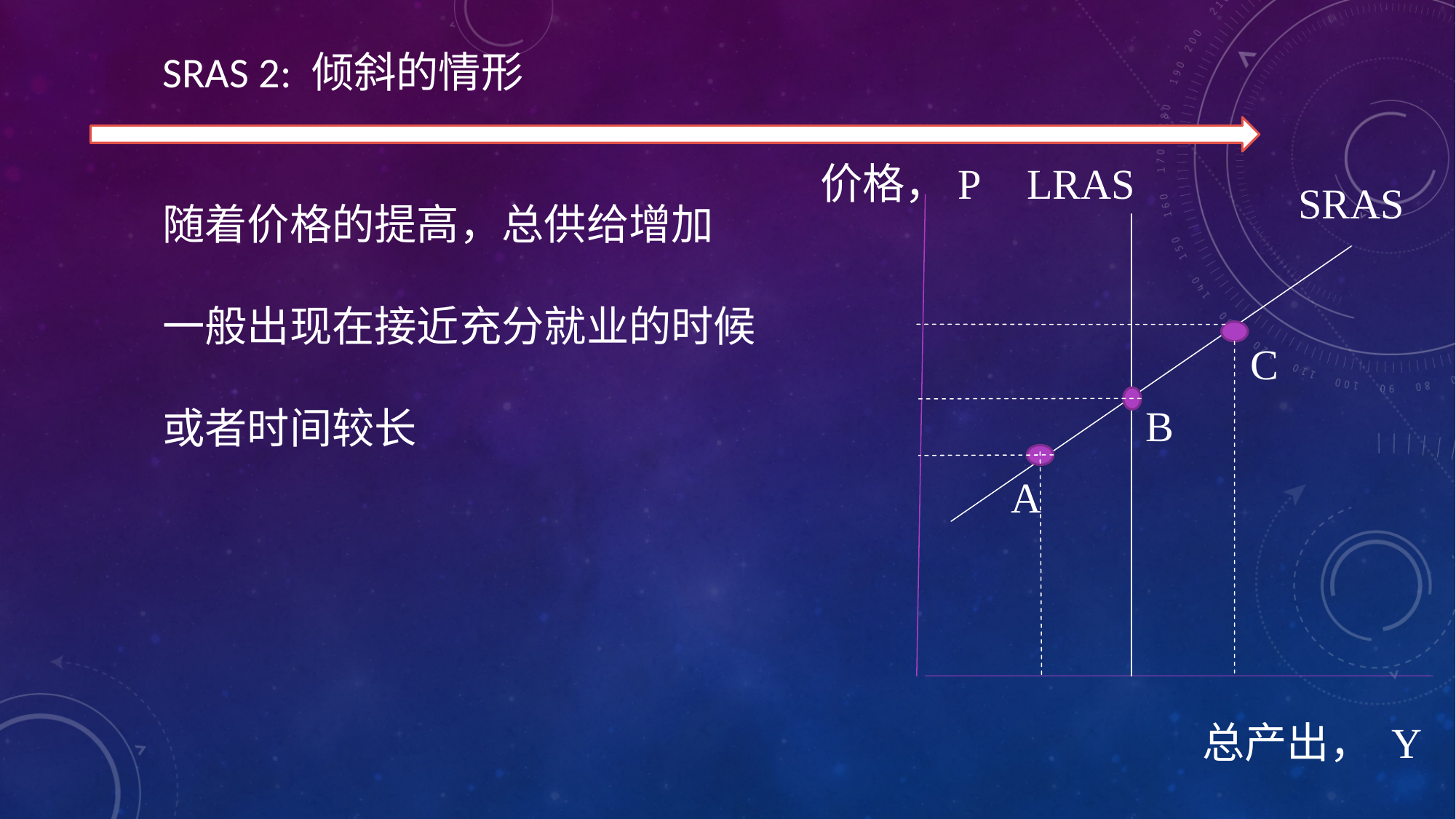

# SRAS 2: 倾斜的情形 随着价格的提高，总供给增加 一般出现在接近充分就业的时候 或者时间较长

价格，P
LRAS
SRAS

C

B

A
总产出， Y